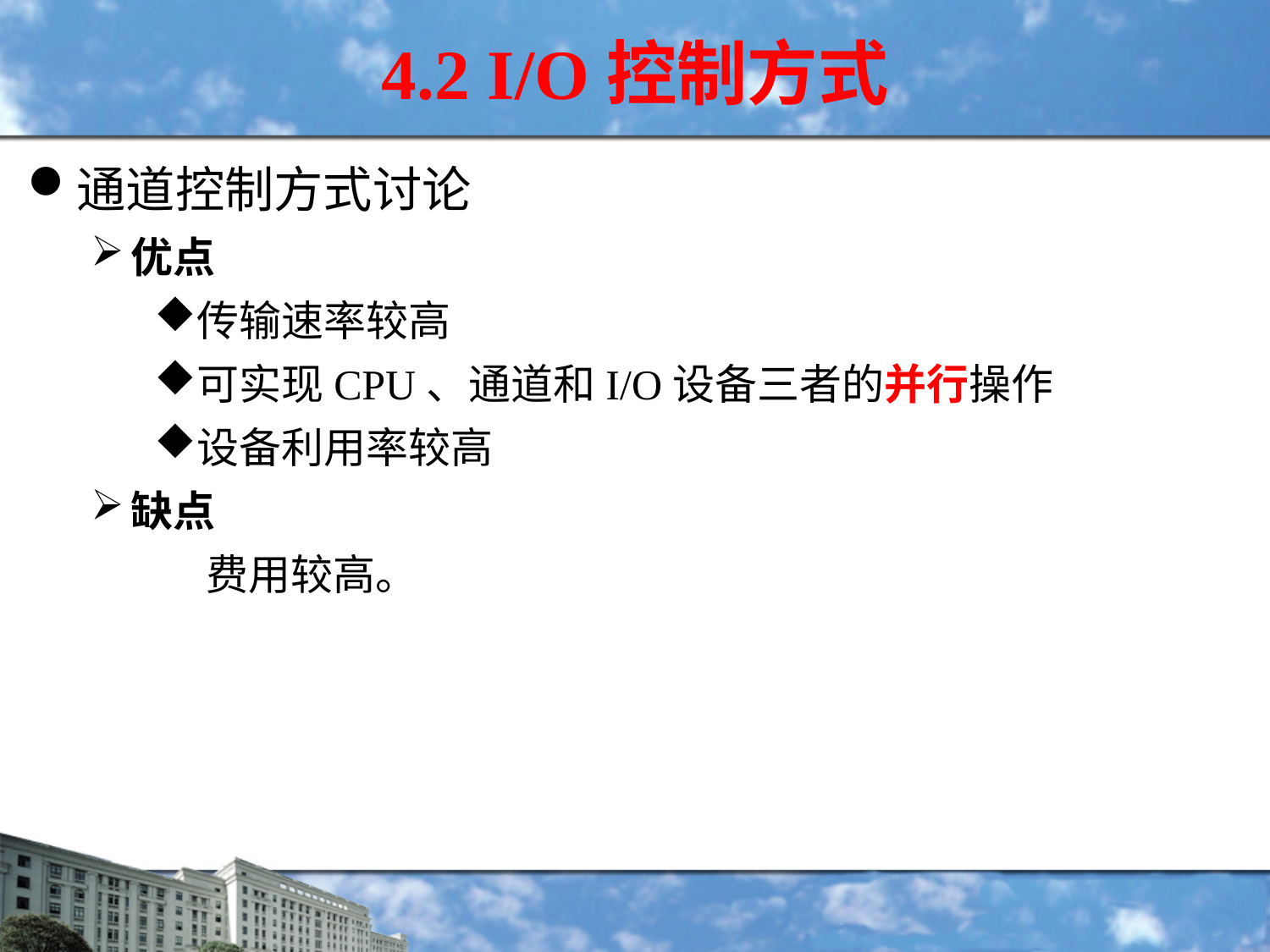

4.2 I/O控制方式
通道控制方式讨论
优点
传输速率较高
可实现CPU、通道和I/O设备三者的并行操作
设备利用率较高
缺点
           费用较高。